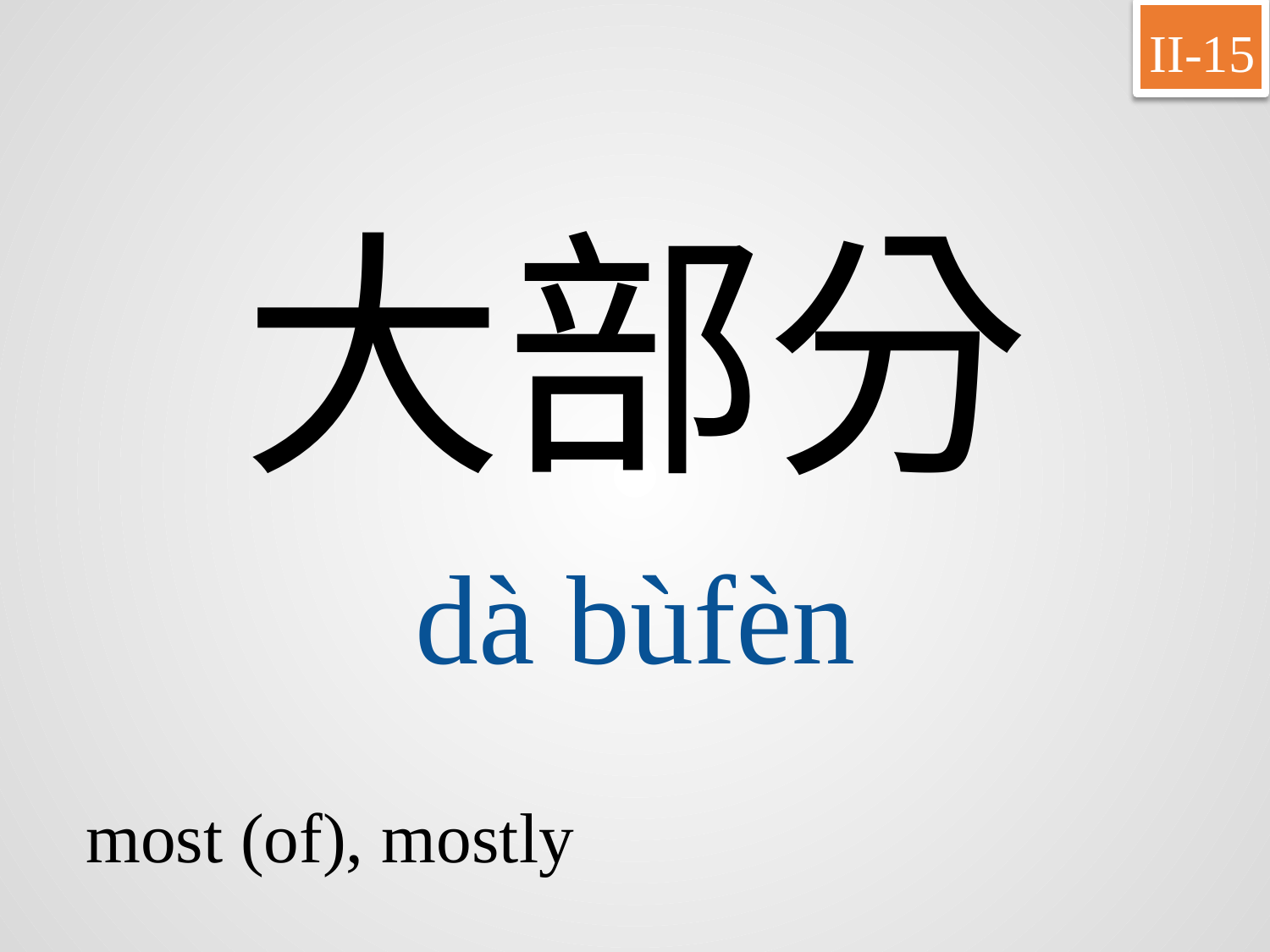

II-15

大部分
dà	bùfèn
most (of), mostly